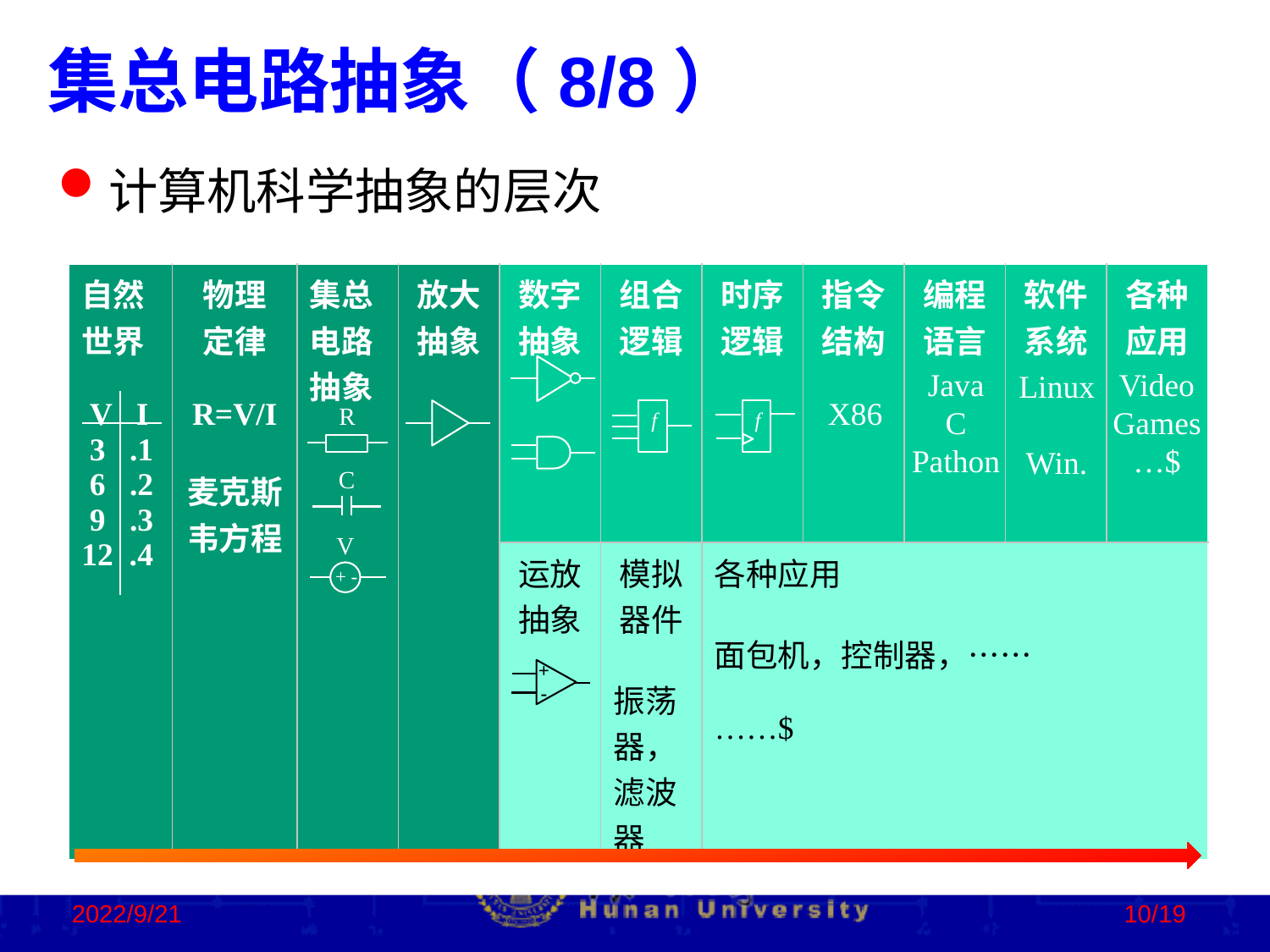

集总电路抽象（8/8）
计算机科学抽象的层次
| 自然世界 V I 3 .1 6 .2 9 .3 12 .4 | 物理 定律 R=V/I 麦克斯韦方程 | 集总电路抽象 | 放大抽象 | 数字抽象 | 组合逻辑 | 时序逻辑 | 指令结构 | 编程语言 | 软件系统 | 各种应用 |
| --- | --- | --- | --- | --- | --- | --- | --- | --- | --- | --- |
|  |  |  |  | 运放抽象 | 模拟器件 振荡器，滤波器 | 各种应用 面包机，控制器，…… ……$ |  |  |  |  |

Java
C
Pathon
Video
Games
…$
Linux

Win.
X86
R

f

f

C
V
+ -

+
-

2022/9/21
10/19